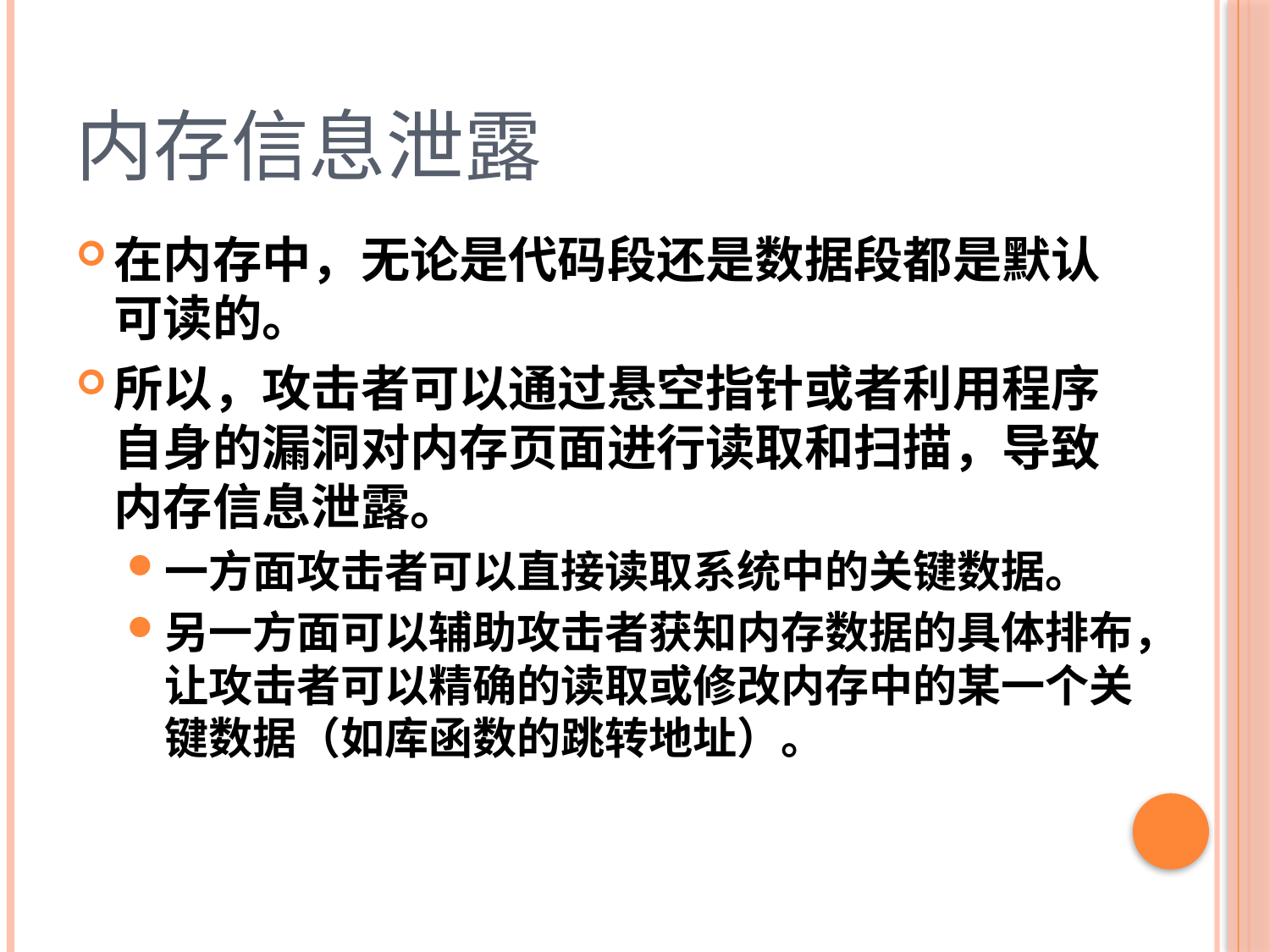

# 内存信息泄露
在内存中，无论是代码段还是数据段都是默认可读的。
所以，攻击者可以通过悬空指针或者利用程序自身的漏洞对内存页面进行读取和扫描，导致内存信息泄露。
一方面攻击者可以直接读取系统中的关键数据。
另一方面可以辅助攻击者获知内存数据的具体排布，让攻击者可以精确的读取或修改内存中的某一个关键数据（如库函数的跳转地址）。